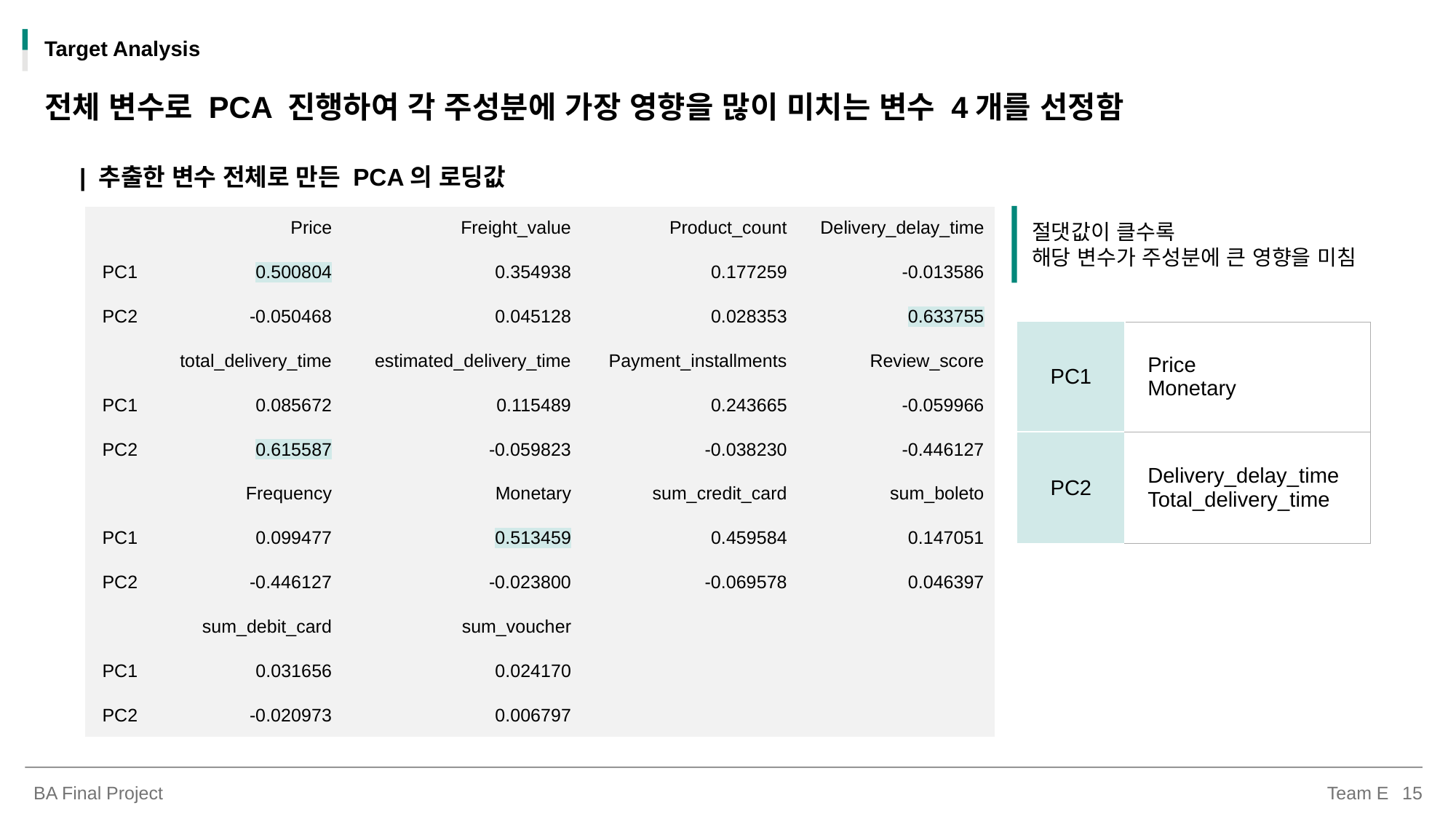

Target Analysis

전체 변수로 PCA 진행하여 각 주성분에 가장 영향을 많이 미치는 변수 4개를 선정함
| 추출한 변수 전체로 만든 PCA의 로딩값
|  | Price | Freight\_value | Product\_count | Delivery\_delay\_time |
| --- | --- | --- | --- | --- |
| PC1 | 0.500804 | 0.354938 | 0.177259 | -0.013586 |
| PC2 | -0.050468 | 0.045128 | 0.028353 | 0.633755 |
|  | total\_delivery\_time | estimated\_delivery\_time | Payment\_installments | Review\_score |
| PC1 | 0.085672 | 0.115489 | 0.243665 | -0.059966 |
| PC2 | 0.615587 | -0.059823 | -0.038230 | -0.446127 |
|  | Frequency | Monetary | sum\_credit\_card | sum\_boleto |
| PC1 | 0.099477 | 0.513459 | 0.459584 | 0.147051 |
| PC2 | -0.446127 | -0.023800 | -0.069578 | 0.046397 |
|  | sum\_debit\_card | sum\_voucher |  |  |
| PC1 | 0.031656 | 0.024170 |  |  |
| PC2 | -0.020973 | 0.006797 |  |  |

절댓값이 클수록
해당 변수가 주성분에 큰 영향을 미침
| PC1 | Price Monetary |
| --- | --- |
| PC2 | Delivery\_delay\_time Total\_delivery\_time |
BA Final Project
Team E
15